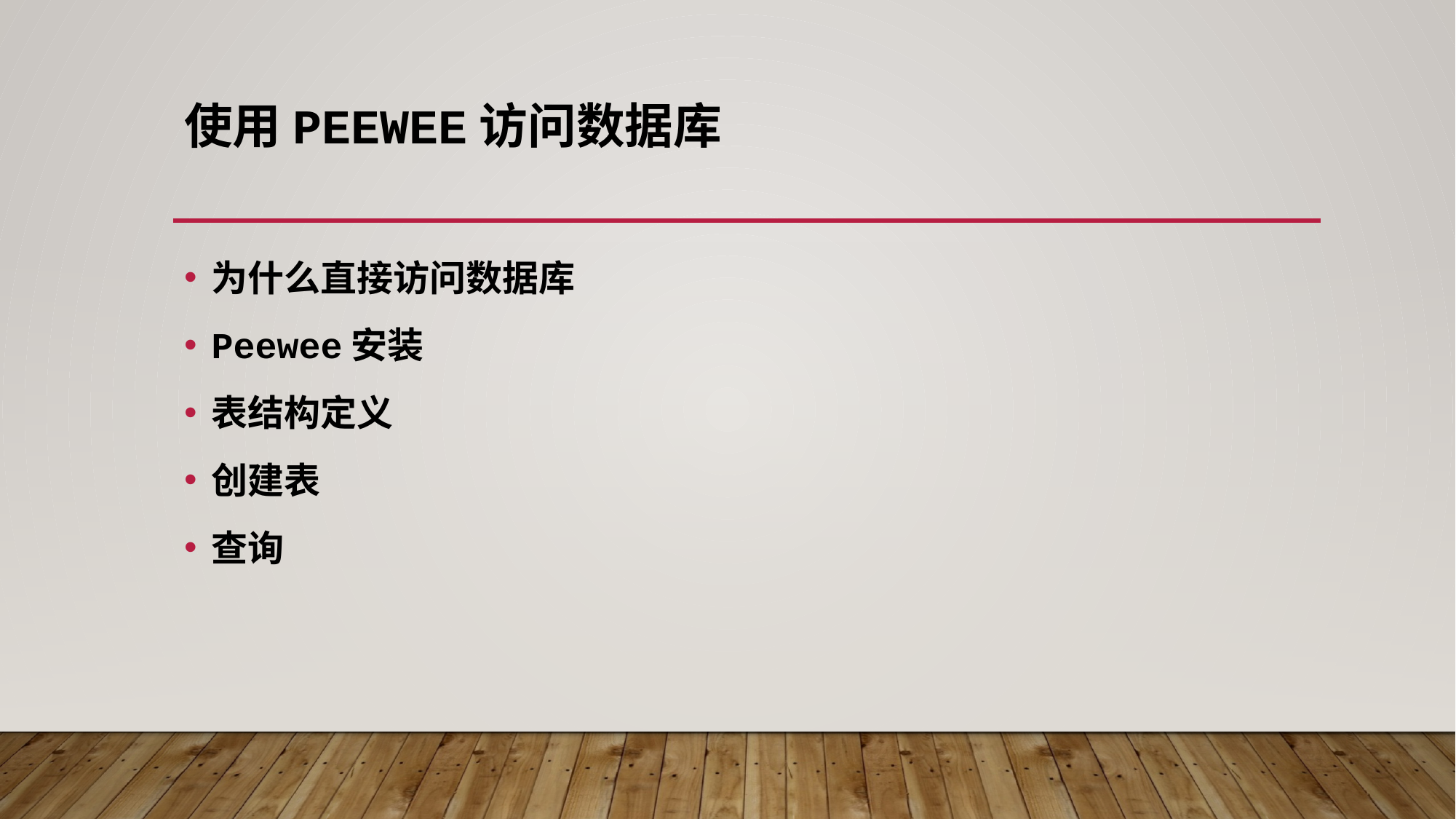

# 使用PEEWEE访问数据库
为什么直接访问数据库
Peewee安装
表结构定义
创建表
查询